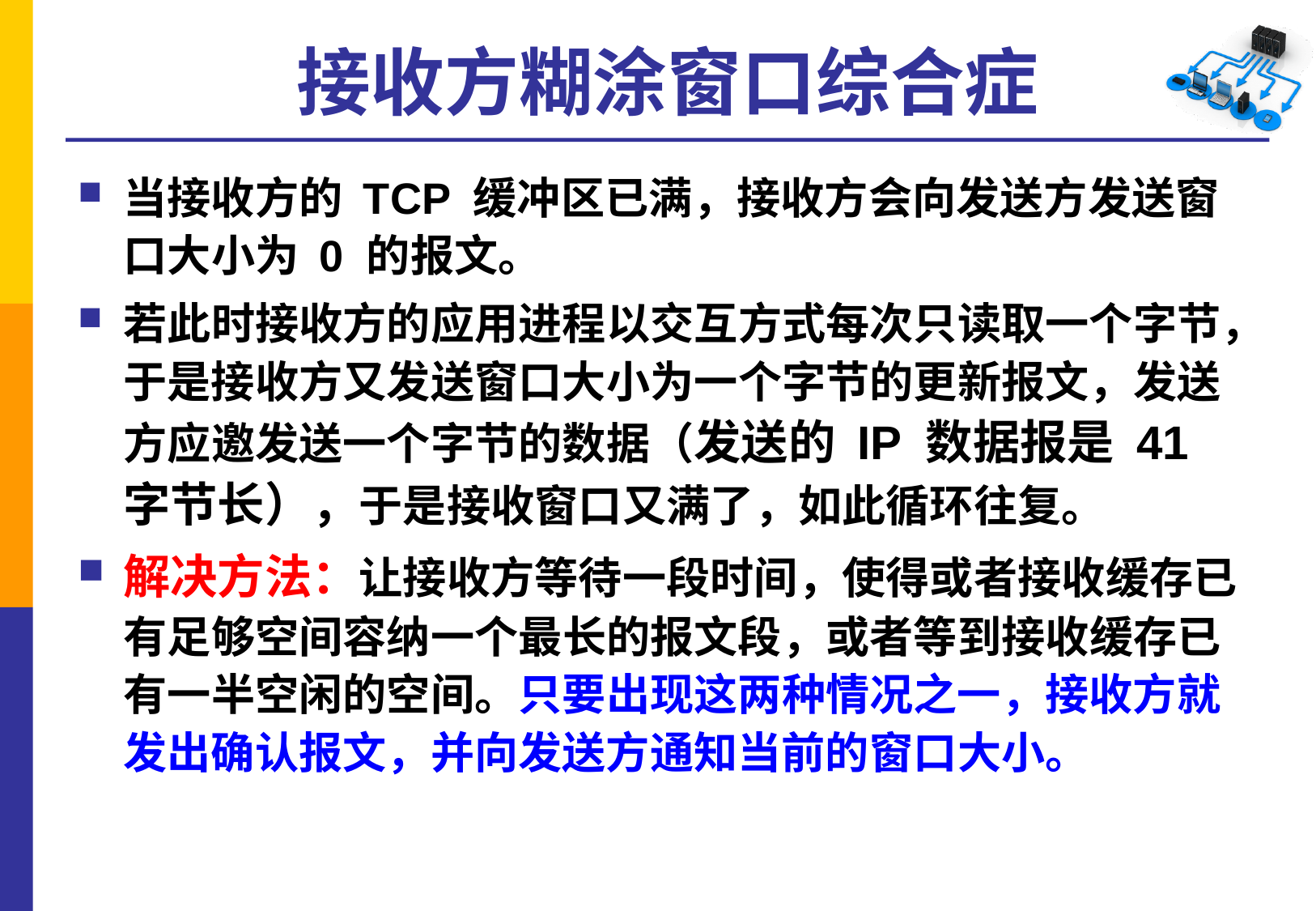

# 接收方糊涂窗口综合症
当接收方的 TCP 缓冲区已满，接收方会向发送方发送窗口大小为 0 的报文。
若此时接收方的应用进程以交互方式每次只读取一个字节，于是接收方又发送窗口大小为一个字节的更新报文，发送方应邀发送一个字节的数据（发送的 IP 数据报是 41 字节长），于是接收窗口又满了，如此循环往复。
解决方法：让接收方等待一段时间，使得或者接收缓存已有足够空间容纳一个最长的报文段，或者等到接收缓存已有一半空闲的空间。只要出现这两种情况之一，接收方就发出确认报文，并向发送方通知当前的窗口大小。